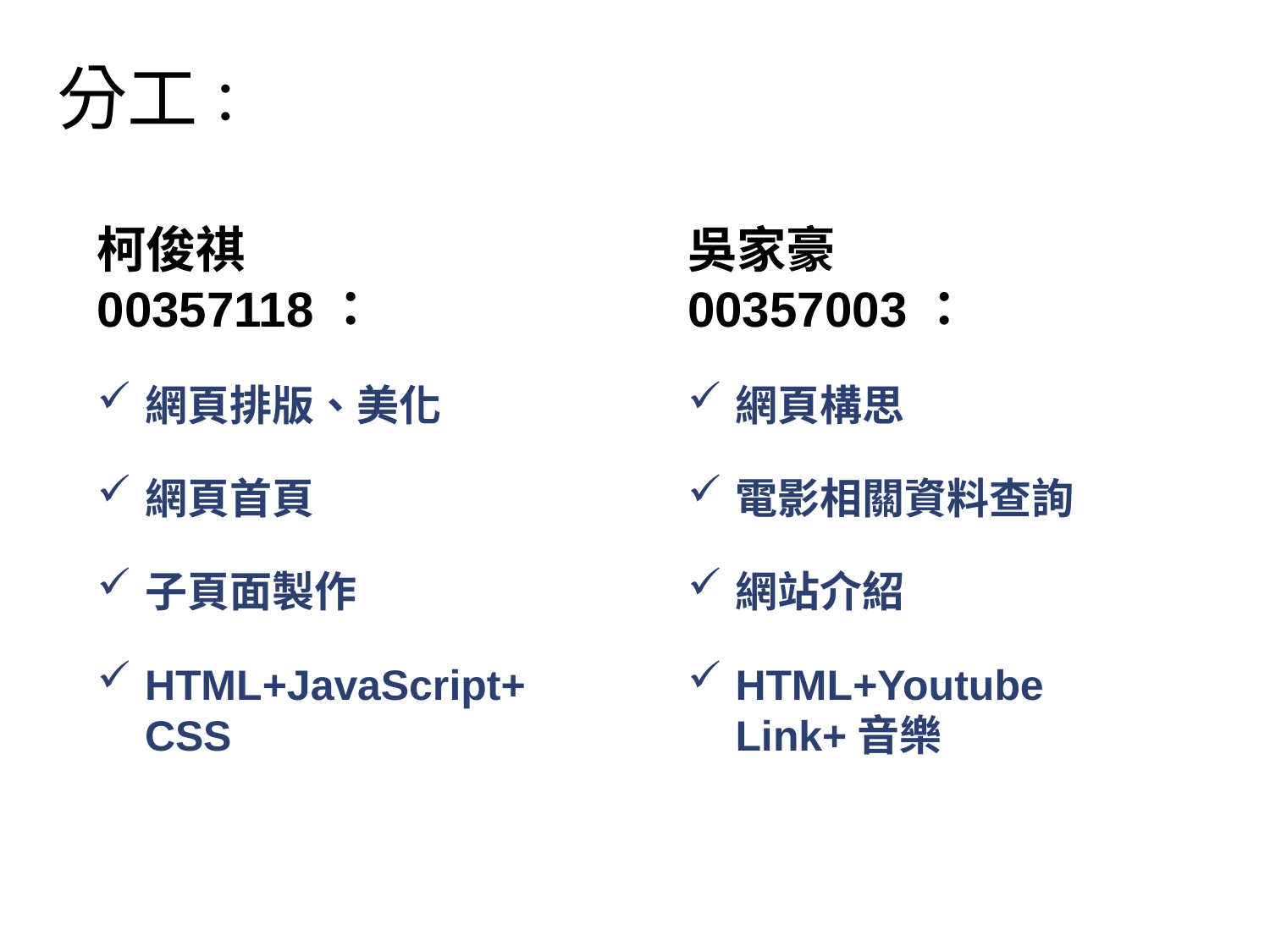

分工：
柯俊祺 00357118：
網頁排版、美化
網頁首頁
子頁面製作
HTML+JavaScript+CSS
吳家豪 00357003：
網頁構思
電影相關資料查詢
網站介紹
HTML+Youtube Link+音樂